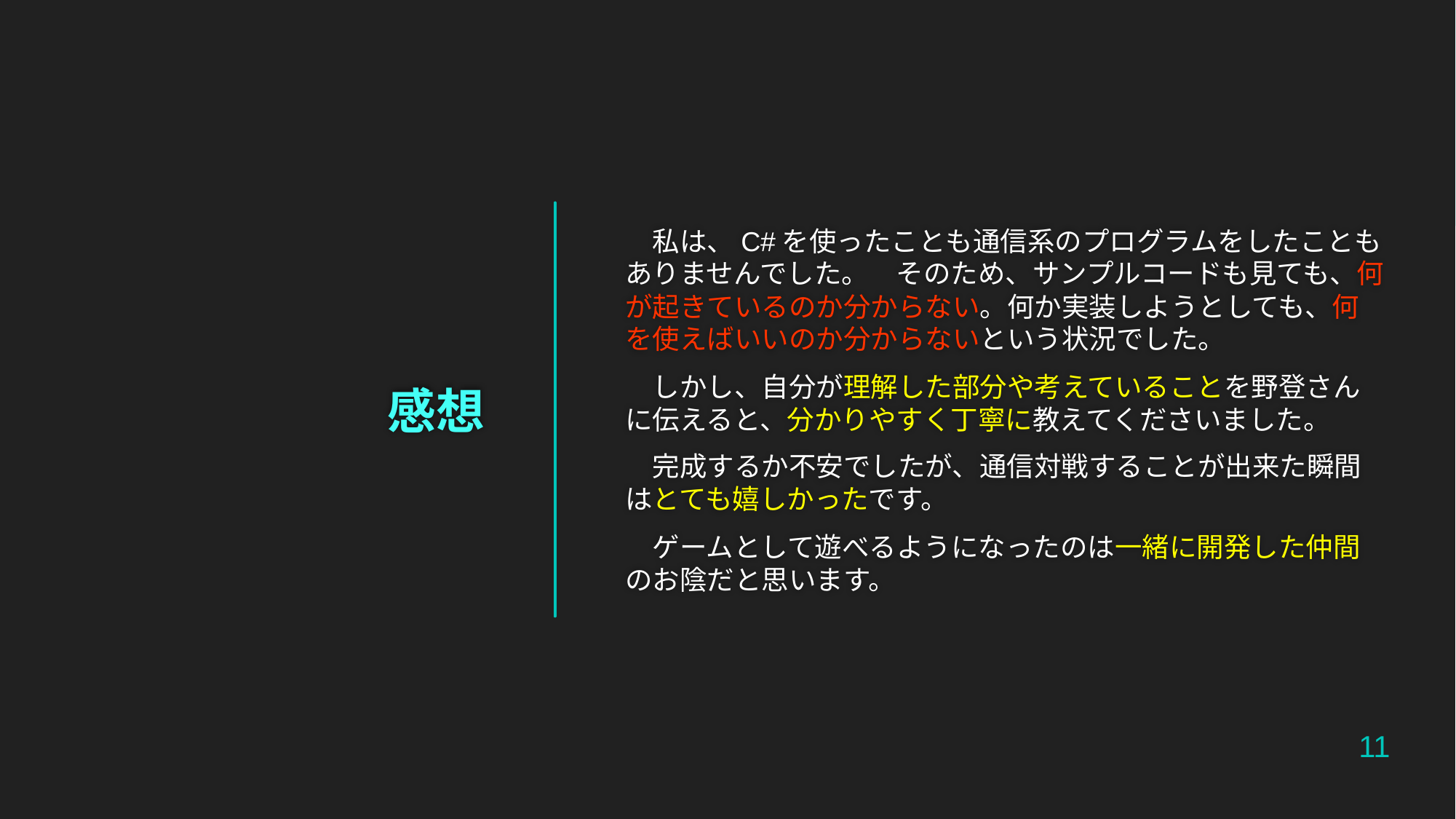

私は、C#を使ったことも通信系のプログラムをしたこともありませんでした。　そのため、サンプルコードも見ても、何が起きているのか分からない。何か実装しようとしても、何を使えばいいのか分からないという状況でした。
　しかし、自分が理解した部分や考えていることを野登さんに伝えると、分かりやすく丁寧に教えてくださいました。
　完成するか不安でしたが、通信対戦することが出来た瞬間はとても嬉しかったです。
　ゲームとして遊べるようになったのは一緒に開発した仲間のお陰だと思います。
# 感想
11